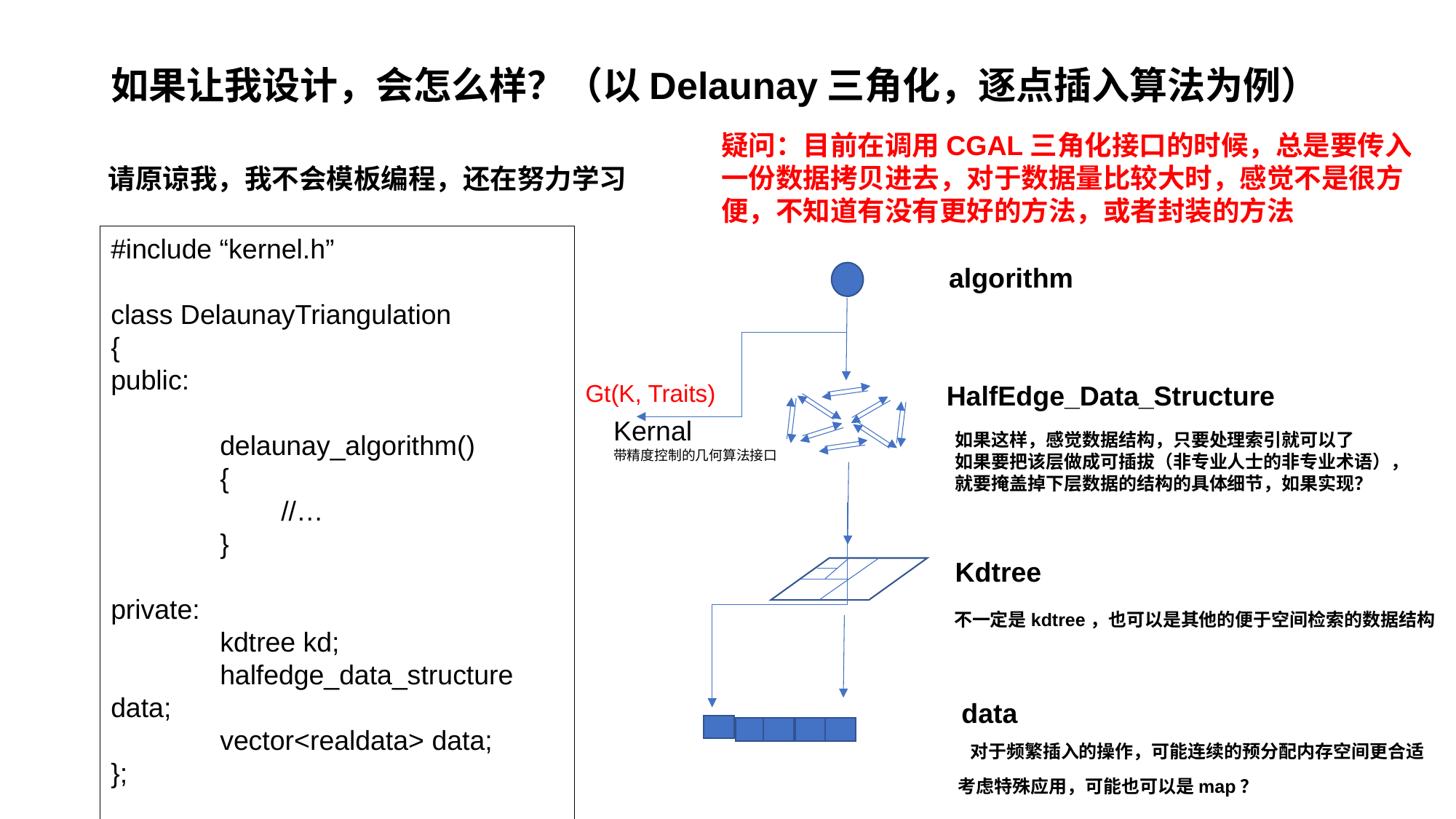

# 如果让我设计，会怎么样？（以Delaunay三角化，逐点插入算法为例）
疑问：目前在调用CGAL三角化接口的时候，总是要传入一份数据拷贝进去，对于数据量比较大时，感觉不是很方便，不知道有没有更好的方法，或者封装的方法
请原谅我，我不会模板编程，还在努力学习
#include “kernel.h”

class DelaunayTriangulation
{
public:

	delaunay_algorithm()
{
        //…
}

private:
	kdtree kd;
	halfedge_data_structure data;
	vector<realdata> data;
};

algorithm

Kernal
带精度控制的几何算法接口

Gt(K, Traits)
HalfEdge_Data_Structure
如果这样，感觉数据结构，只要处理索引就可以了
如果要把该层做成可插拔（非专业人士的非专业术语），就要掩盖掉下层数据的结构的具体细节，如果实现？
Kdtree
不一定是kdtree，也可以是其他的便于空间检索的数据结构
data
对于频繁插入的操作，可能连续的预分配内存空间更合适
考虑特殊应用，可能也可以是map？